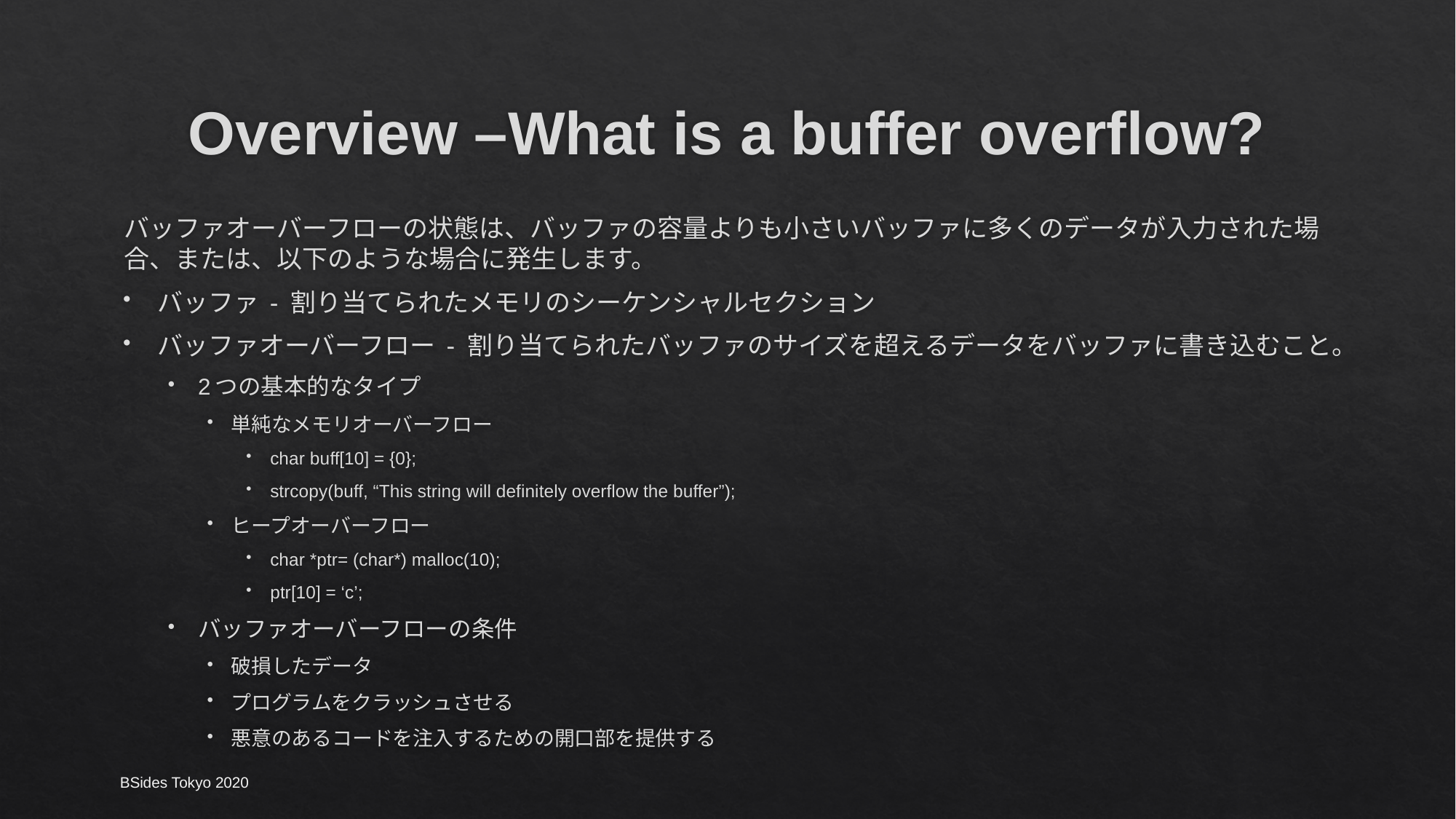

# Overview –What is a buffer overflow?
バッファオーバーフローの状態は、バッファの容量よりも小さいバッファに多くのデータが入力された場合、または、以下のような場合に発生します。
バッファ - 割り当てられたメモリのシーケンシャルセクション
バッファオーバーフロー - 割り当てられたバッファのサイズを超えるデータをバッファに書き込むこと。
2つの基本的なタイプ
単純なメモリオーバーフロー
char buff[10] = {0};
strcopy(buff, “This string will definitely overflow the buffer”);
ヒープオーバーフロー
char *ptr= (char*) malloc(10);
ptr[10] = ‘c’;
バッファオーバーフローの条件
破損したデータ
プログラムをクラッシュさせる
悪意のあるコードを注入するための開口部を提供する
BSides Tokyo 2020